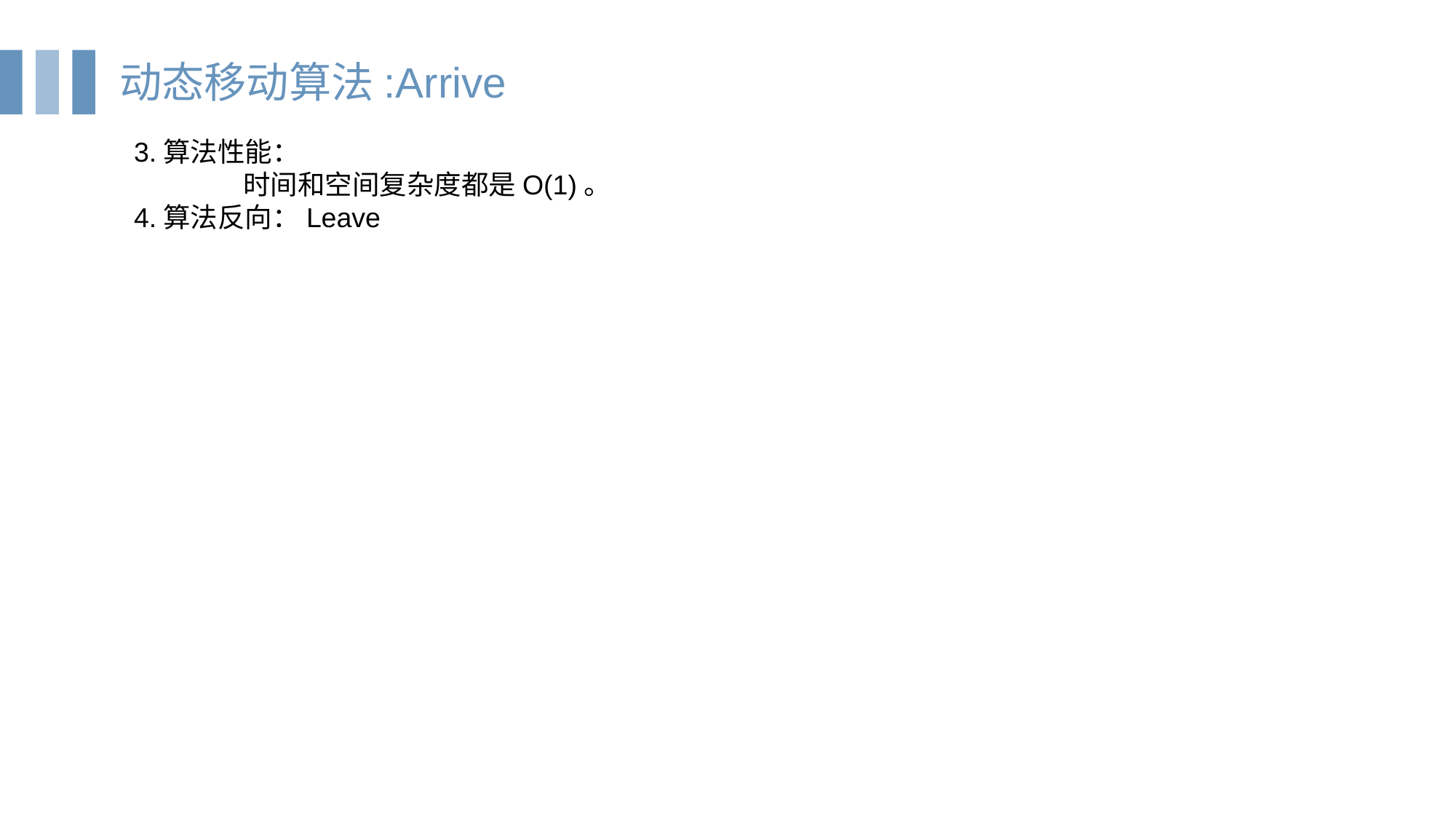

动态移动算法:Arrive

3.算法性能：
	时间和空间复杂度都是O(1)。
4.算法反向：Leave

Add your  text here
Add your  text here
lorem ipsum dolor sit amet, please add your text here, lorem ipsum dolor sit amet, please add your text here , lorem ipsum dolor sit amet, please add your text here
lorem ipsum dolor sit amet, please add your text here, lorem ipsum dolor sit amet, please add your text here , lorem ipsum dolor sit amet, please add your text here